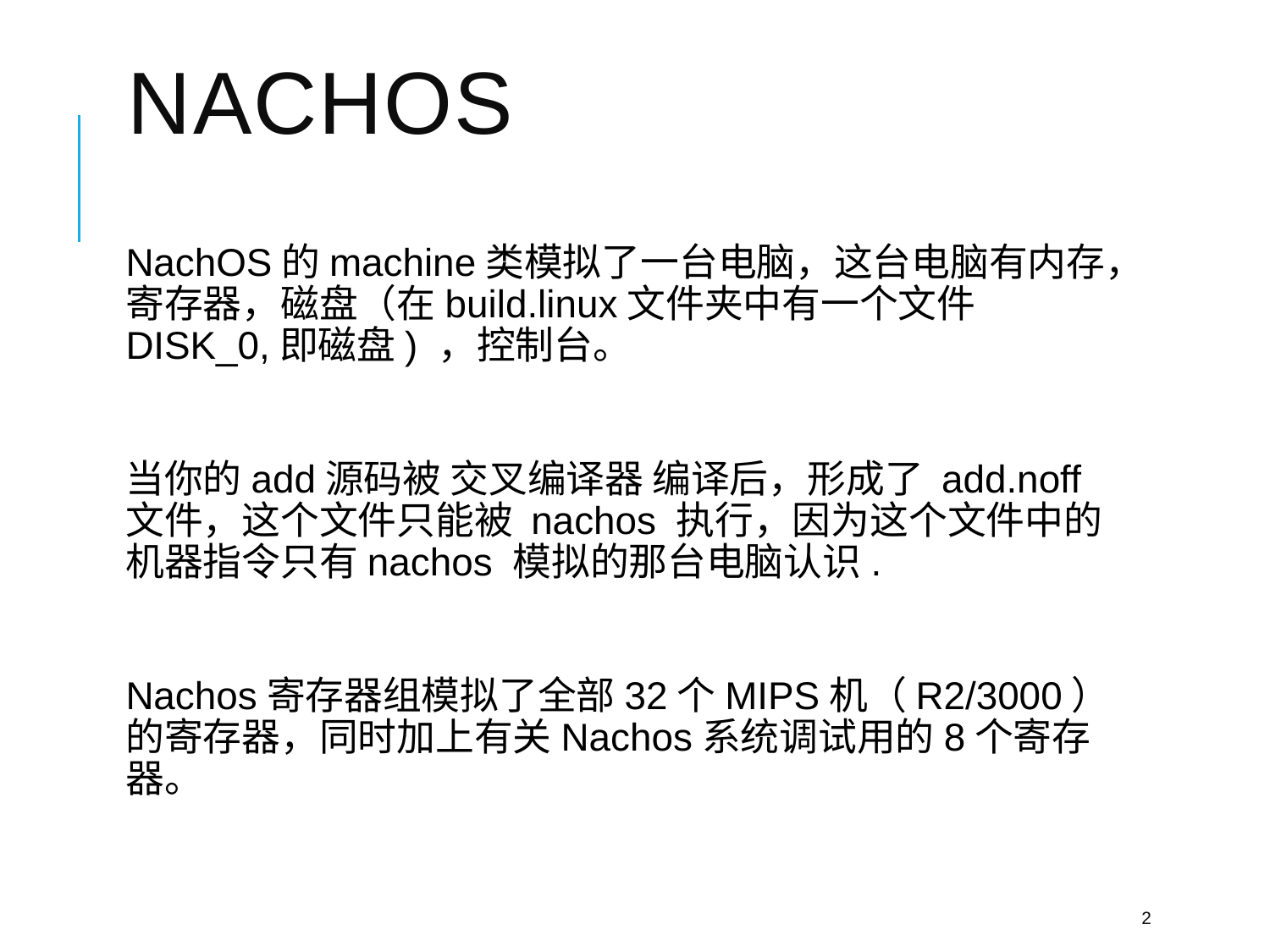

# NachOS
NachOS的machine类模拟了一台电脑，这台电脑有内存，寄存器，磁盘（在build.linux文件夹中有一个文件DISK_0,即磁盘) ，控制台。

当你的add源码被 交叉编译器 编译后，形成了 add.noff 文件，这个文件只能被 nachos 执行，因为这个文件中的机器指令只有nachos 模拟的那台电脑认识.

Nachos寄存器组模拟了全部32个MIPS机（R2/3000）的寄存器，同时加上有关Nachos系统调试用的8个寄存器。

2